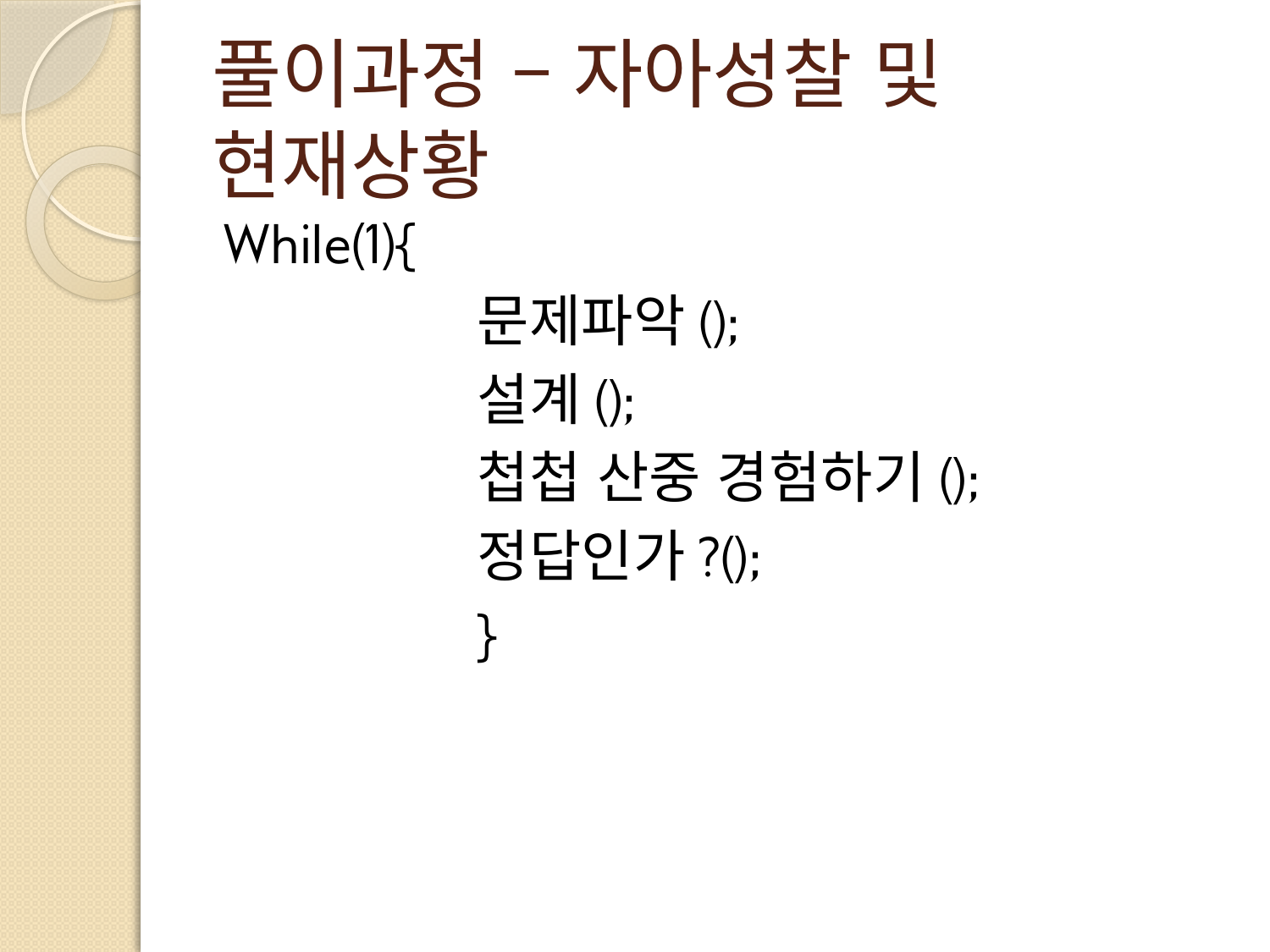

# 풀이과정 – 자아성찰 및 현재상황
While(1){
		문제파악();
		설계();
		첩첩 산중 경험하기();
		정답인가?();
		}